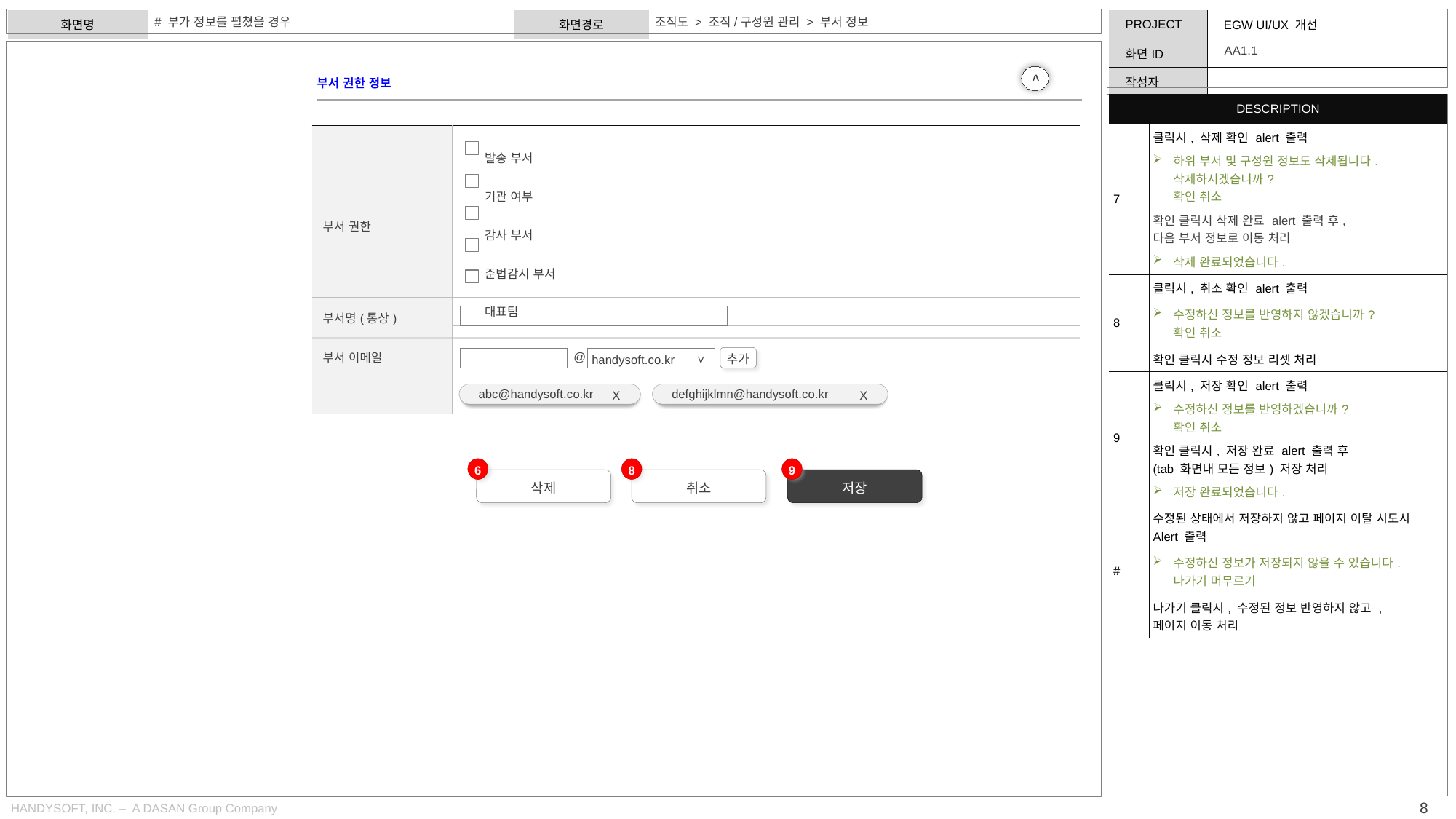

# 부가 정보를 펼쳤을 경우
조직도 > 조직/구성원 관리 > 부서 정보
AA1.1
부서 권한 정보
<

| DESCRIPTION |
| --- |
| 7 | 클릭시, 삭제 확인 alert 출력 하위 부서 및 구성원 정보도 삭제됩니다. 삭제하시겠습니까? 확인 취소 확인 클릭시 삭제 완료 alert 출력 후, 다음 부서 정보로 이동 처리 삭제 완료되었습니다. |
| --- | --- |
| 8 | 클릭시, 취소 확인 alert 출력 수정하신 정보를 반영하지 않겠습니까? 확인 취소 확인 클릭시 수정 정보 리셋 처리 |
| 9 | 클릭시, 저장 확인 alert 출력 수정하신 정보를 반영하겠습니까? 확인 취소 확인 클릭시, 저장 완료 alert 출력 후 (tab 화면내 모든 정보) 저장 처리 저장 완료되었습니다. |
| # | 수정된 상태에서 저장하지 않고 페이지 이탈 시도시 Alert 출력 수정하신 정보가 저장되지 않을 수 있습니다. 나가기 머무르기 나가기 클릭시, 수정된 정보 반영하지 않고 , 페이지 이동 처리 |
| 부서 권한 | 발송 부서 기관 여부 감사 부서 준법감시 부서 대표팀 |
| --- | --- |

| 부서명(통상) |  |
| --- | --- |

| 부서 이메일 | @ |
| --- | --- |
|  |  |
>
추가

handysoft.co.kr
abc@handysoft.co.kr
X
defghijklmn@handysoft.co.kr
X
6
8
9
삭제
취소
저장